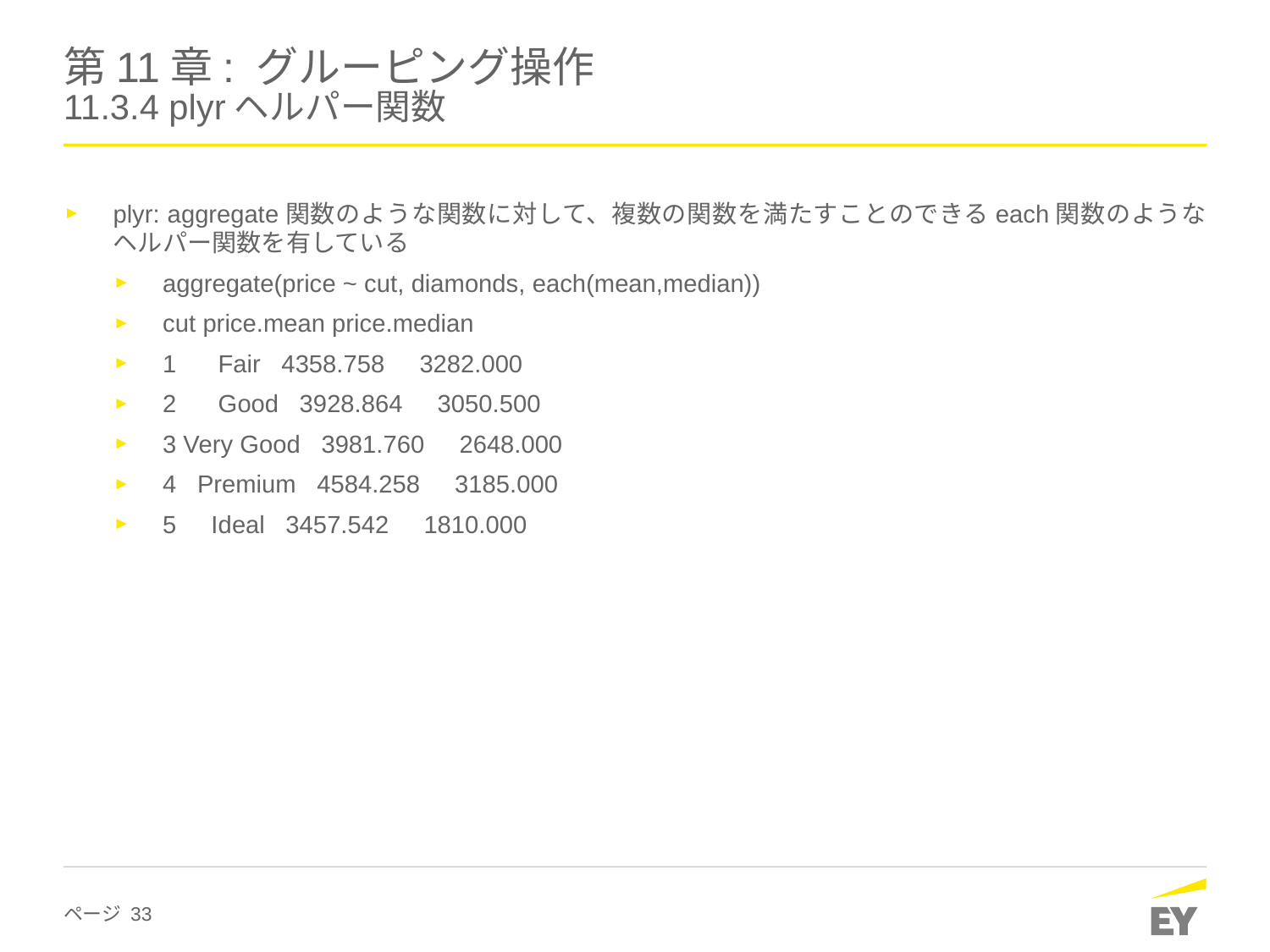

# 第11章: グルーピング操作 11.3.4 plyrヘルパー関数
plyr: aggregate関数のような関数に対して、複数の関数を満たすことのできるeach関数のようなヘルパー関数を有している
aggregate(price ~ cut, diamonds, each(mean,median))
cut price.mean price.median
1      Fair   4358.758     3282.000
2      Good   3928.864     3050.500
3 Very Good   3981.760     2648.000
4   Premium   4584.258     3185.000
5     Ideal   3457.542     1810.000